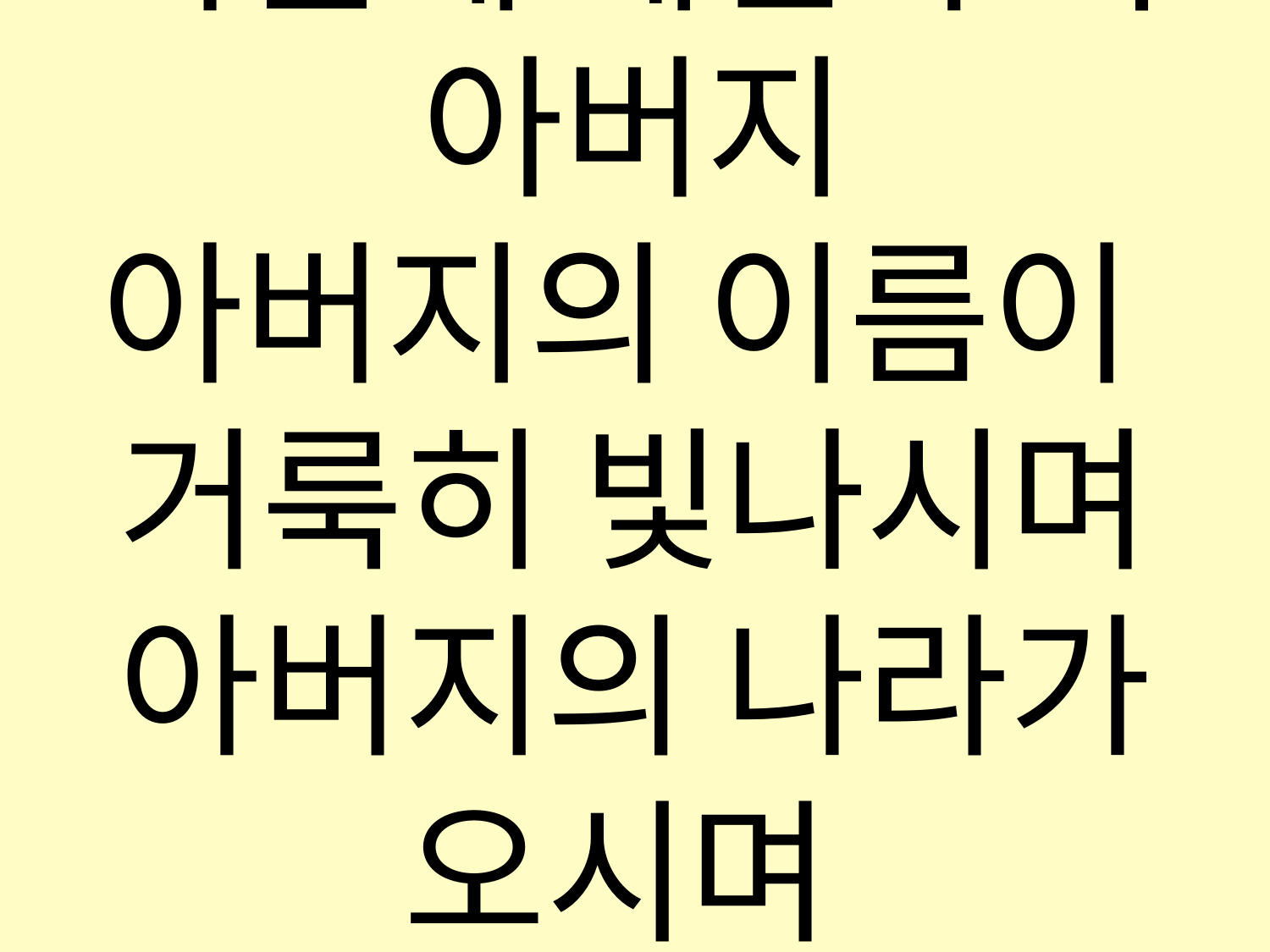

하늘에 계신 우리 아버지
아버지의 이름이
거룩히 빛나시며
아버지의 나라가 오시며
아버지의 뜻이